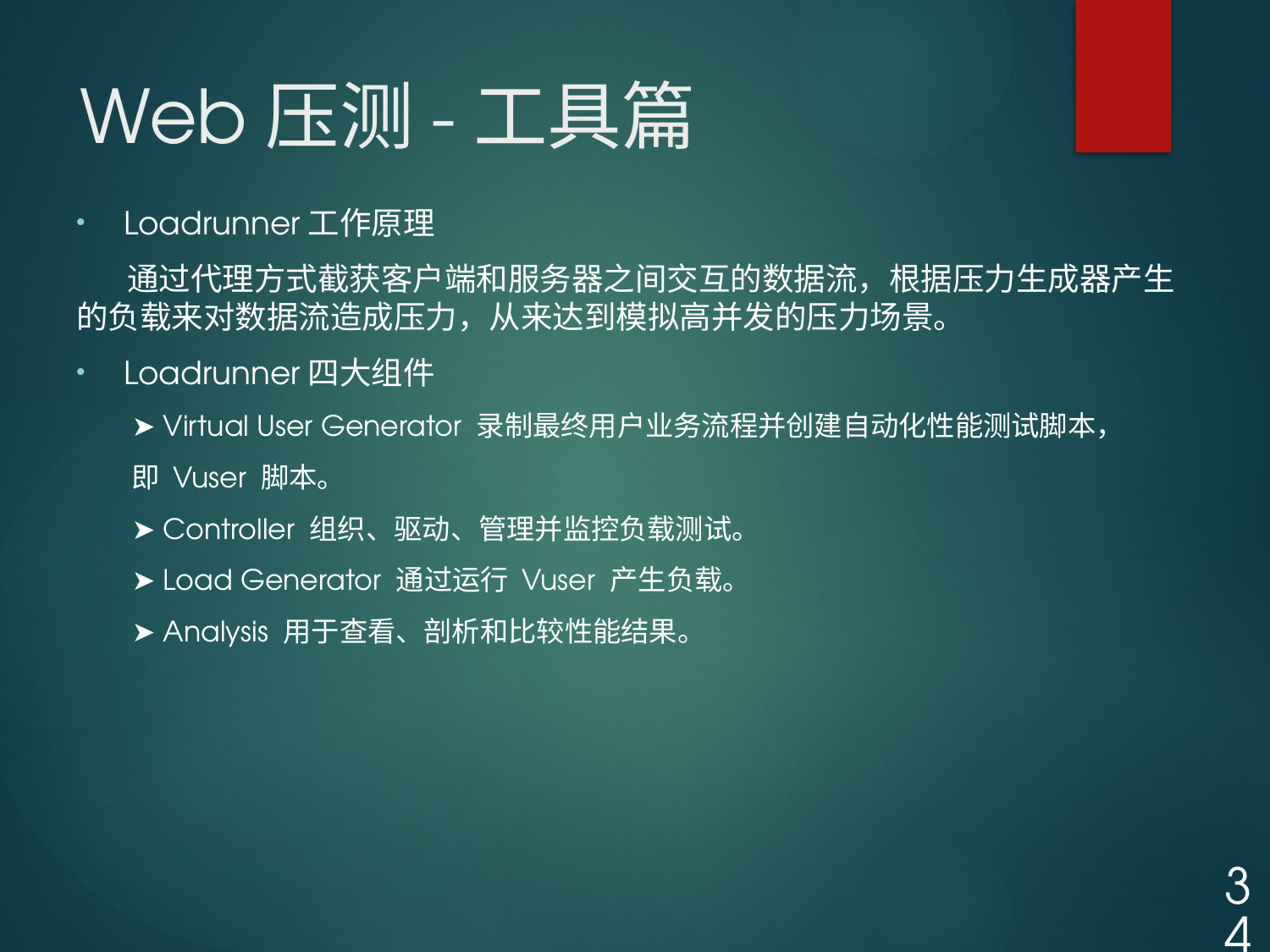

# Web压测-工具篇
Loadrunner工作原理
      通过代理方式截获客户端和服务器之间交互的数据流，根据压力生成器产生的负载来对数据流造成压力，从来达到模拟高并发的压力场景。
Loadrunner四大组件
➤ Virtual User Generator 录制最终用户业务流程并创建自动化性能测试脚本，
即 Vuser 脚本。
➤ Controller 组织、驱动、管理并监控负载测试。
➤ Load Generator 通过运行 Vuser 产生负载。
➤ Analysis 用于查看、剖析和比较性能结果。

34